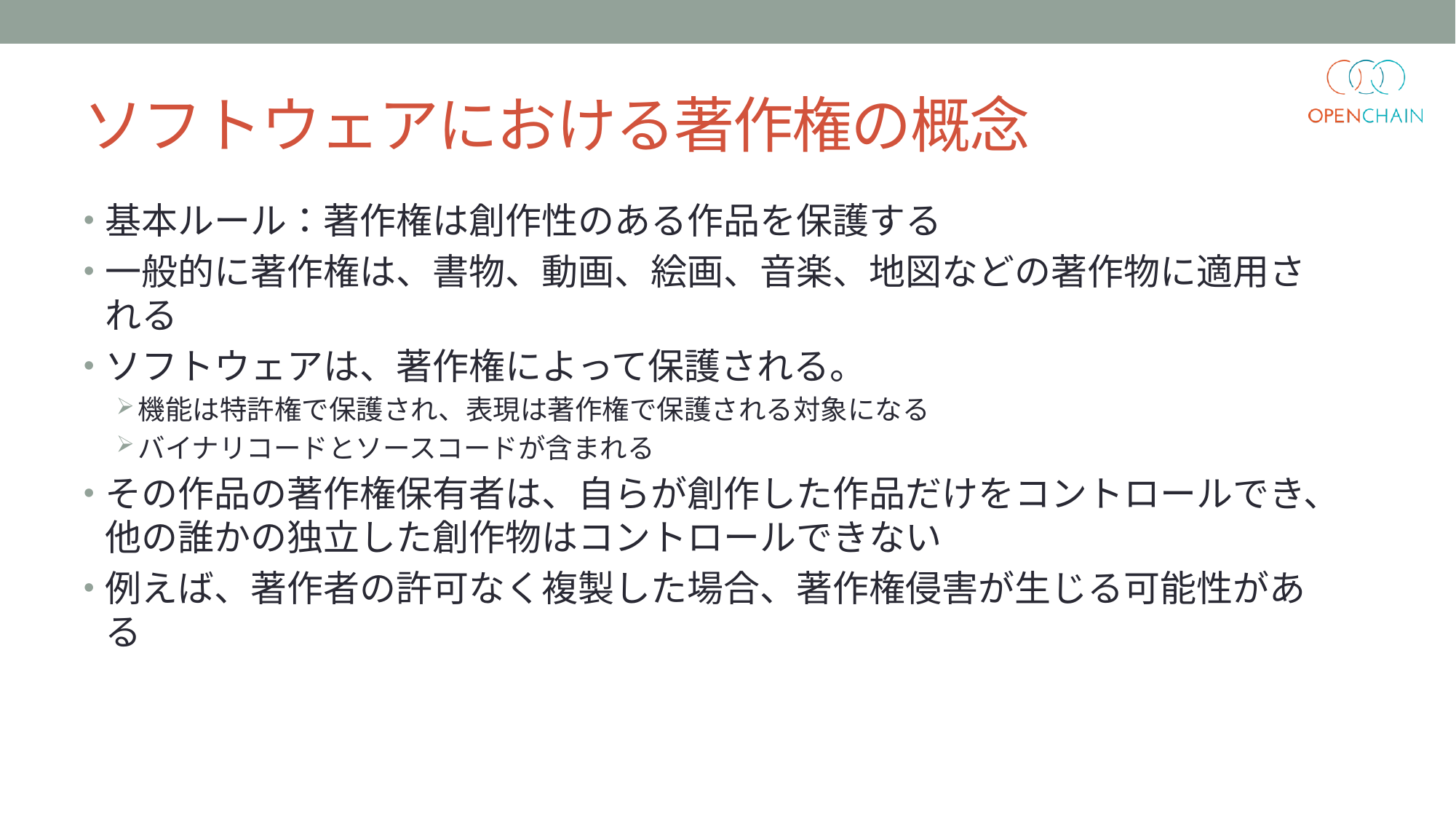

# ソフトウェアにおける著作権の概念
基本ルール：著作権は創作性のある作品を保護する
一般的に著作権は、書物、動画、絵画、音楽、地図などの著作物に適用される
ソフトウェアは、著作権によって保護される。
機能は特許権で保護され、表現は著作権で保護される対象になる
バイナリコードとソースコードが含まれる
その作品の著作権保有者は、自らが創作した作品だけをコントロールでき、他の誰かの独立した創作物はコントロールできない
例えば、著作者の許可なく複製した場合、著作権侵害が生じる可能性がある